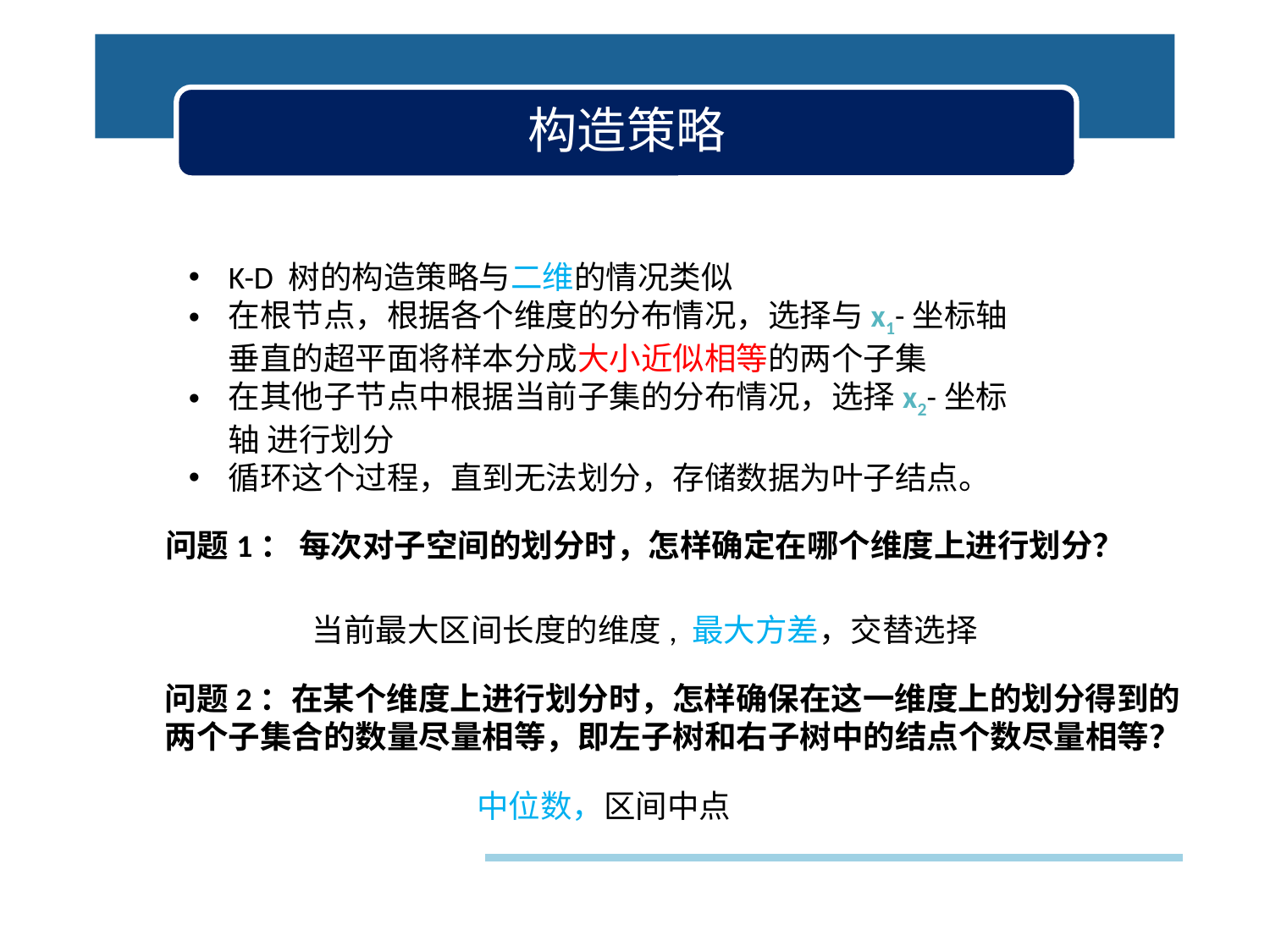

# 构造策略
K-D 树的构造策略与二维的情况类似
在根节点，根据各个维度的分布情况，选择与x1-坐标轴垂直的超平面将样本分成大小近似相等的两个子集
在其他子节点中根据当前子集的分布情况，选择x2-坐标轴 进行划分
循环这个过程，直到无法划分，存储数据为叶子结点。
问题1： 每次对子空间的划分时，怎样确定在哪个维度上进行划分？
当前最大区间长度的维度, 最大方差，交替选择
问题2：在某个维度上进行划分时，怎样确保在这一维度上的划分得到的两个子集合的数量尽量相等，即左子树和右子树中的结点个数尽量相等？
中位数，区间中点